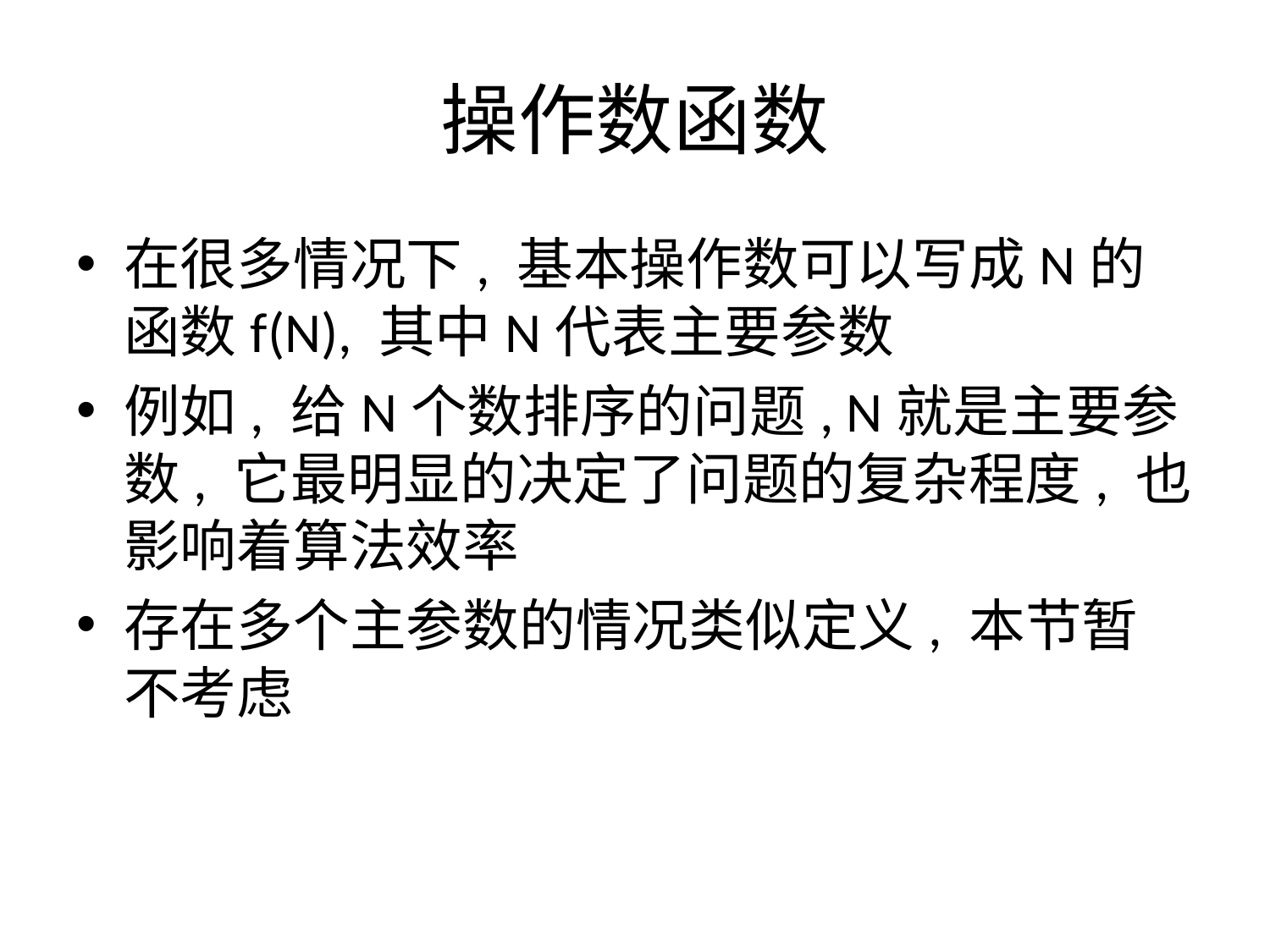

# 操作数函数
在很多情况下, 基本操作数可以写成N的函数f(N), 其中N代表主要参数
例如, 给N个数排序的问题, N就是主要参数, 它最明显的决定了问题的复杂程度, 也影响着算法效率
存在多个主参数的情况类似定义, 本节暂不考虑